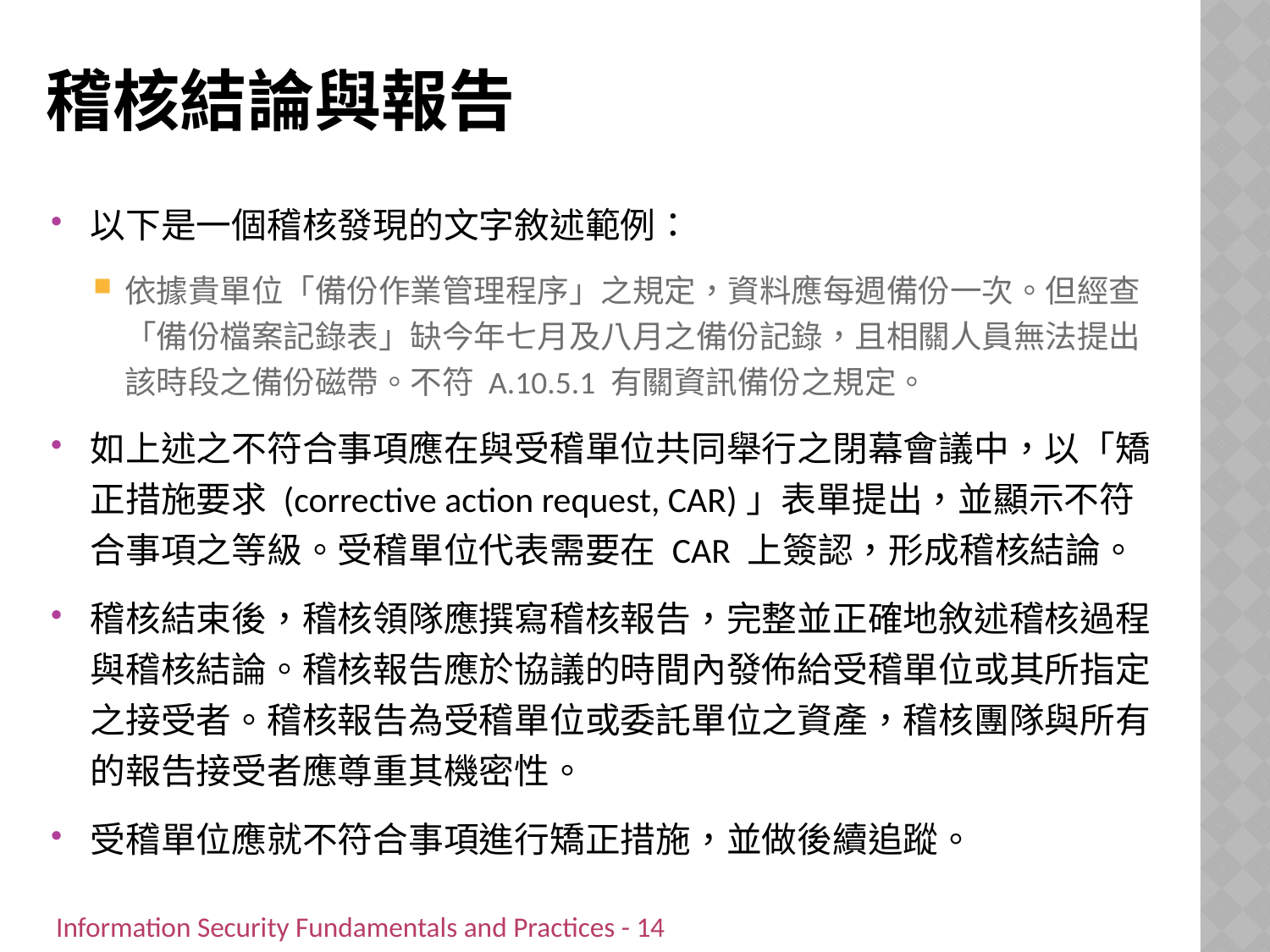

# 稽核結論與報告
以下是一個稽核發現的文字敘述範例：
依據貴單位「備份作業管理程序」之規定，資料應每週備份一次。但經查「備份檔案記錄表」缺今年七月及八月之備份記錄，且相關人員無法提出該時段之備份磁帶。不符 A.10.5.1 有關資訊備份之規定。
如上述之不符合事項應在與受稽單位共同舉行之閉幕會議中，以「矯正措施要求 (corrective action request, CAR)」表單提出，並顯示不符合事項之等級。受稽單位代表需要在 CAR 上簽認，形成稽核結論。
稽核結束後，稽核領隊應撰寫稽核報告，完整並正確地敘述稽核過程與稽核結論。稽核報告應於協議的時間內發佈給受稽單位或其所指定之接受者。稽核報告為受稽單位或委託單位之資產，稽核團隊與所有的報告接受者應尊重其機密性。
受稽單位應就不符合事項進行矯正措施，並做後續追蹤。